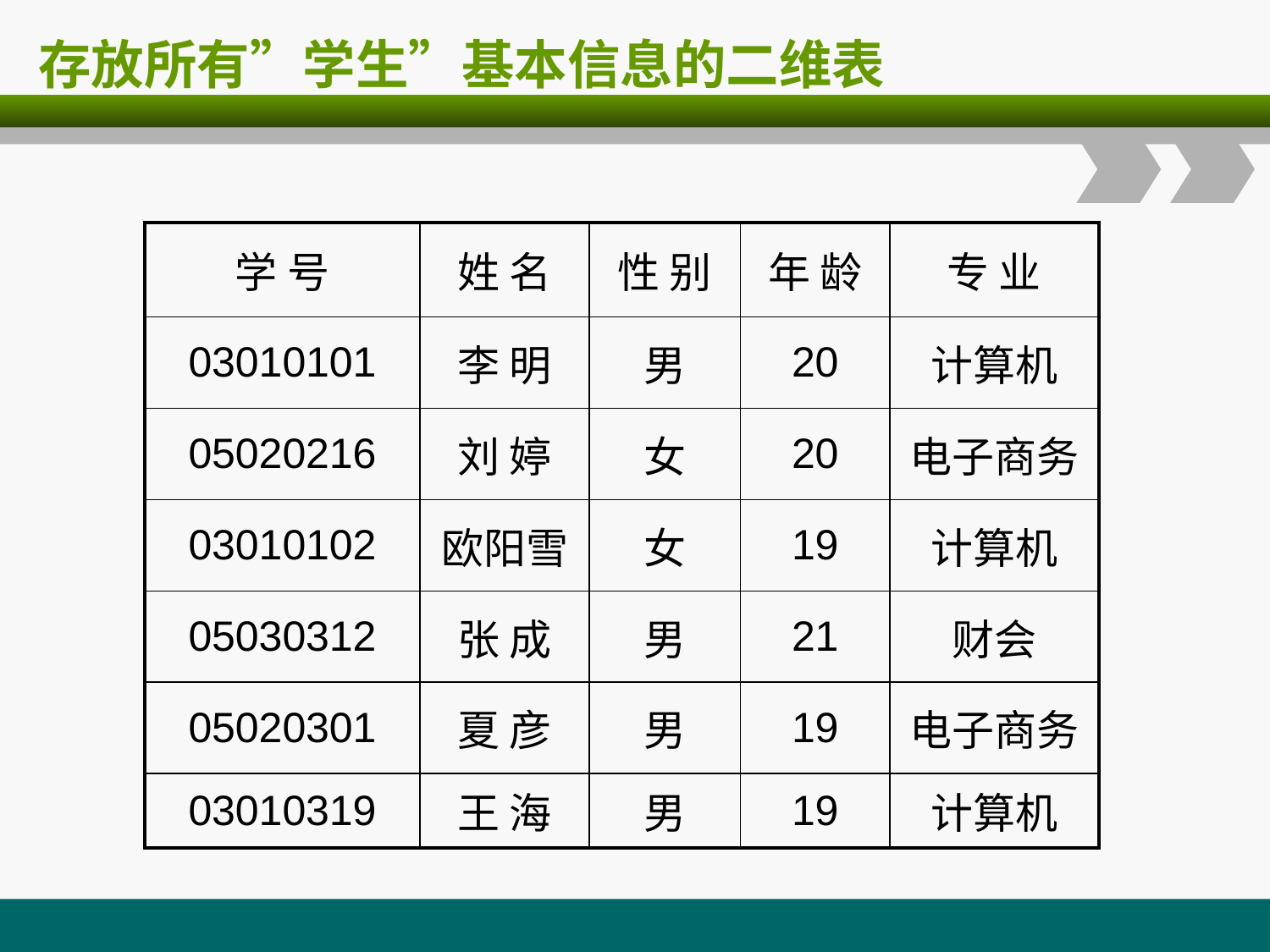

# 存放所有”学生”基本信息的二维表
| 学 号 | 姓 名 | 性 别 | 年 龄 | 专 业 |
| --- | --- | --- | --- | --- |
| 03010101 | 李 明 | 男 | 20 | 计算机 |
| 05020216 | 刘 婷 | 女 | 20 | 电子商务 |
| 03010102 | 欧阳雪 | 女 | 19 | 计算机 |
| 05030312 | 张 成 | 男 | 21 | 财会 |
| 05020301 | 夏 彦 | 男 | 19 | 电子商务 |
| 03010319 | 王 海 | 男 | 19 | 计算机 |